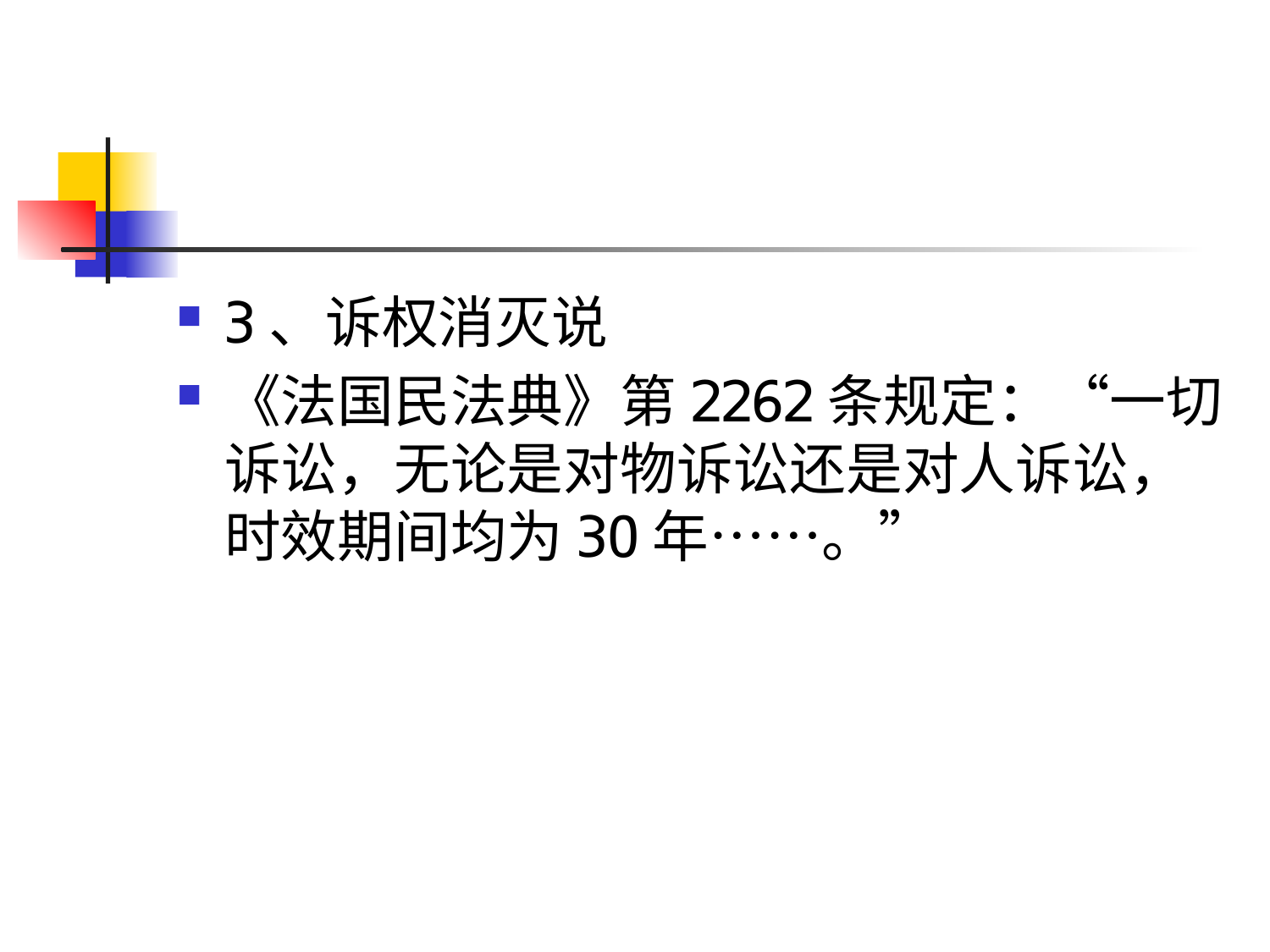

#
3、诉权消灭说
《法国民法典》第2262条规定：“一切诉讼，无论是对物诉讼还是对人诉讼，时效期间均为30年……。”